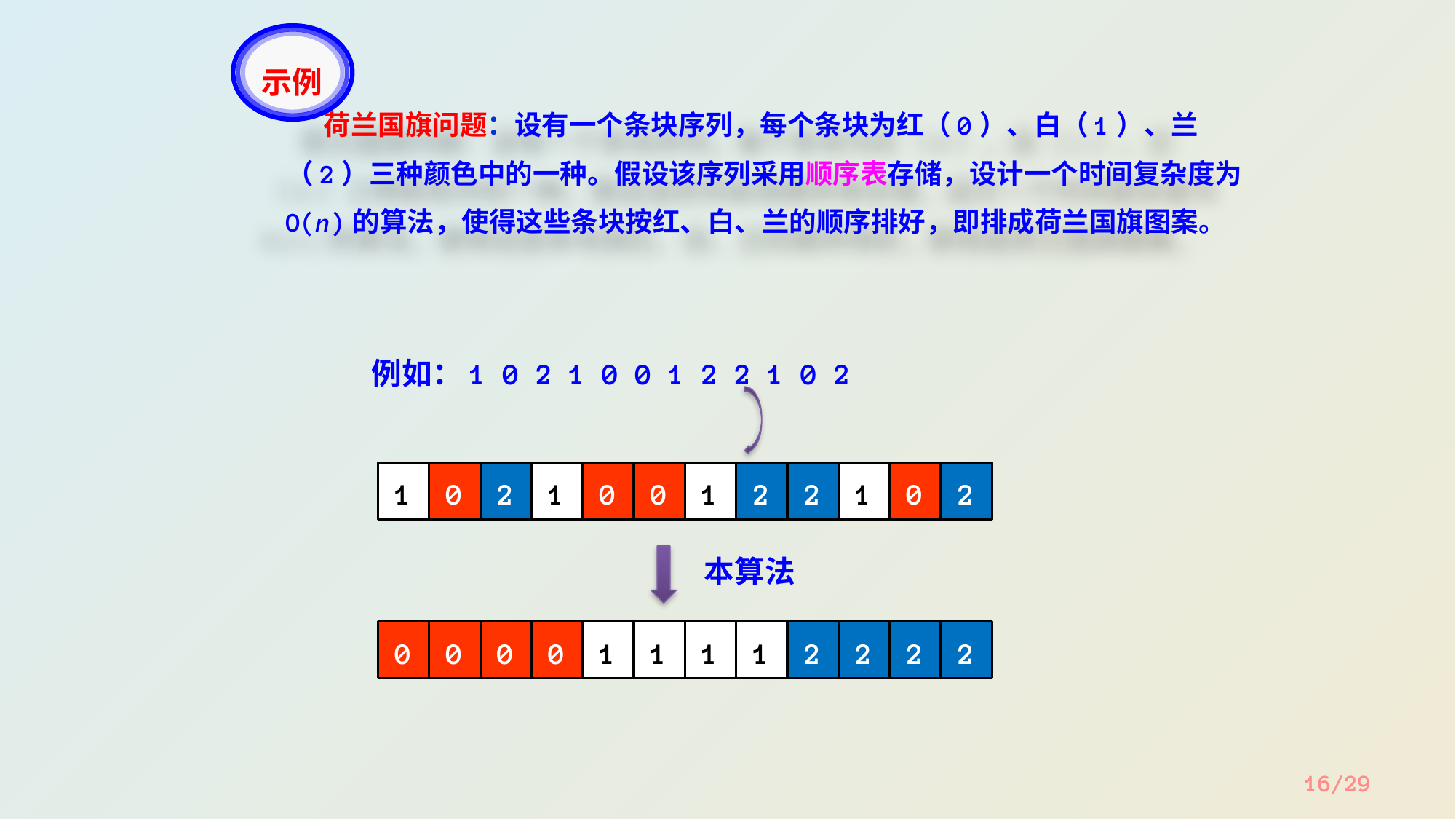

示例
     荷兰国旗问题：设有一个条块序列，每个条块为红（0）、白（1）、兰（2）三种颜色中的一种。假设该序列采用顺序表存储，设计一个时间复杂度为O(n)的算法，使得这些条块按红、白、兰的顺序排好，即排成荷兰国旗图案。

例如：1 0 2 1 0 0 1 2 2 1 0 2

1
0
2
1
0
0
1
2
2
1
0
2
本算法

0
0
0
0
1
1
1
1
2
2
2
2
16/29